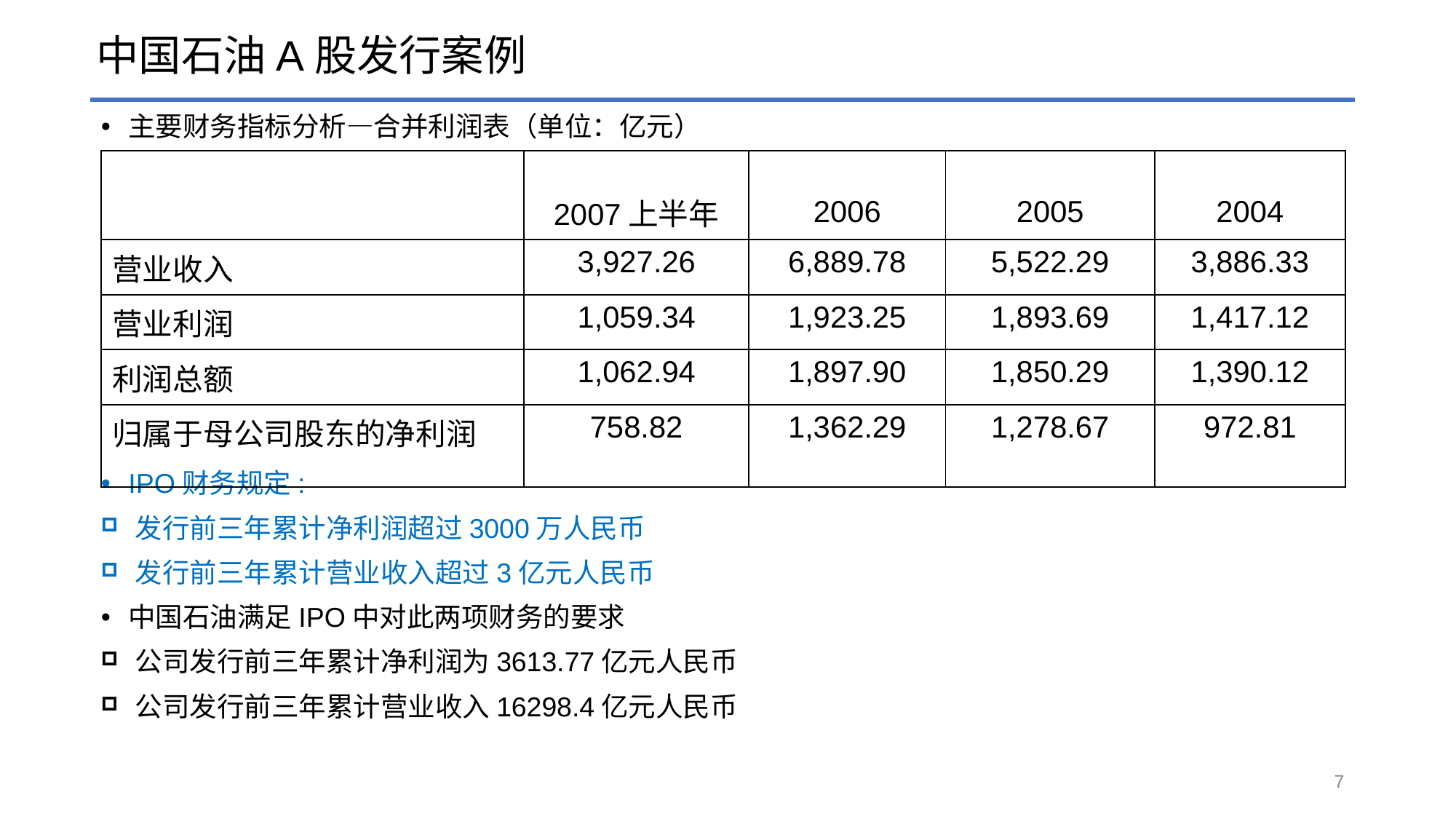

# 中国石油A股发行案例
主要财务指标分析—合并利润表（单位：亿元）

IPO财务规定:
发行前三年累计净利润超过3000万人民币
发行前三年累计营业收入超过3亿元人民币
中国石油满足IPO中对此两项财务的要求
公司发行前三年累计净利润为3613.77亿元人民币
公司发行前三年累计营业收入16298.4亿元人民币
|  | 2007上半年 | 2006 | 2005 | 2004 |
| --- | --- | --- | --- | --- |
| 营业收入 | 3,927.26 | 6,889.78 | 5,522.29 | 3,886.33 |
| 营业利润 | 1,059.34 | 1,923.25 | 1,893.69 | 1,417.12 |
| 利润总额 | 1,062.94 | 1,897.90 | 1,850.29 | 1,390.12 |
| 归属于母公司股东的净利润 | 758.82 | 1,362.29 | 1,278.67 | 972.81 |
7